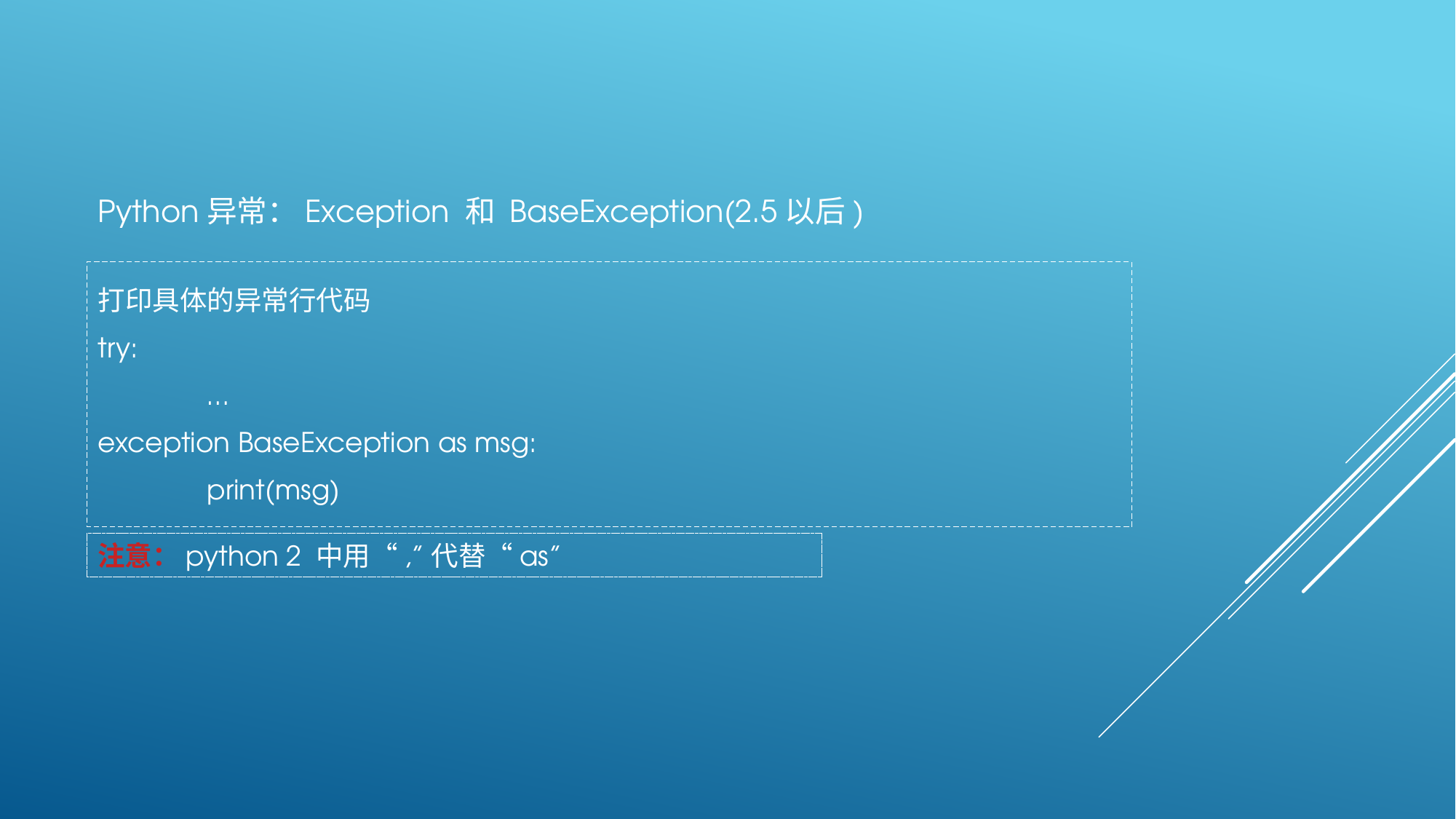

Python异常：Exception 和 BaseException(2.5以后)
打印具体的异常行代码
try:
	…
exception BaseException as msg:
	print(msg)
注意：python 2 中用“,”代替“as”